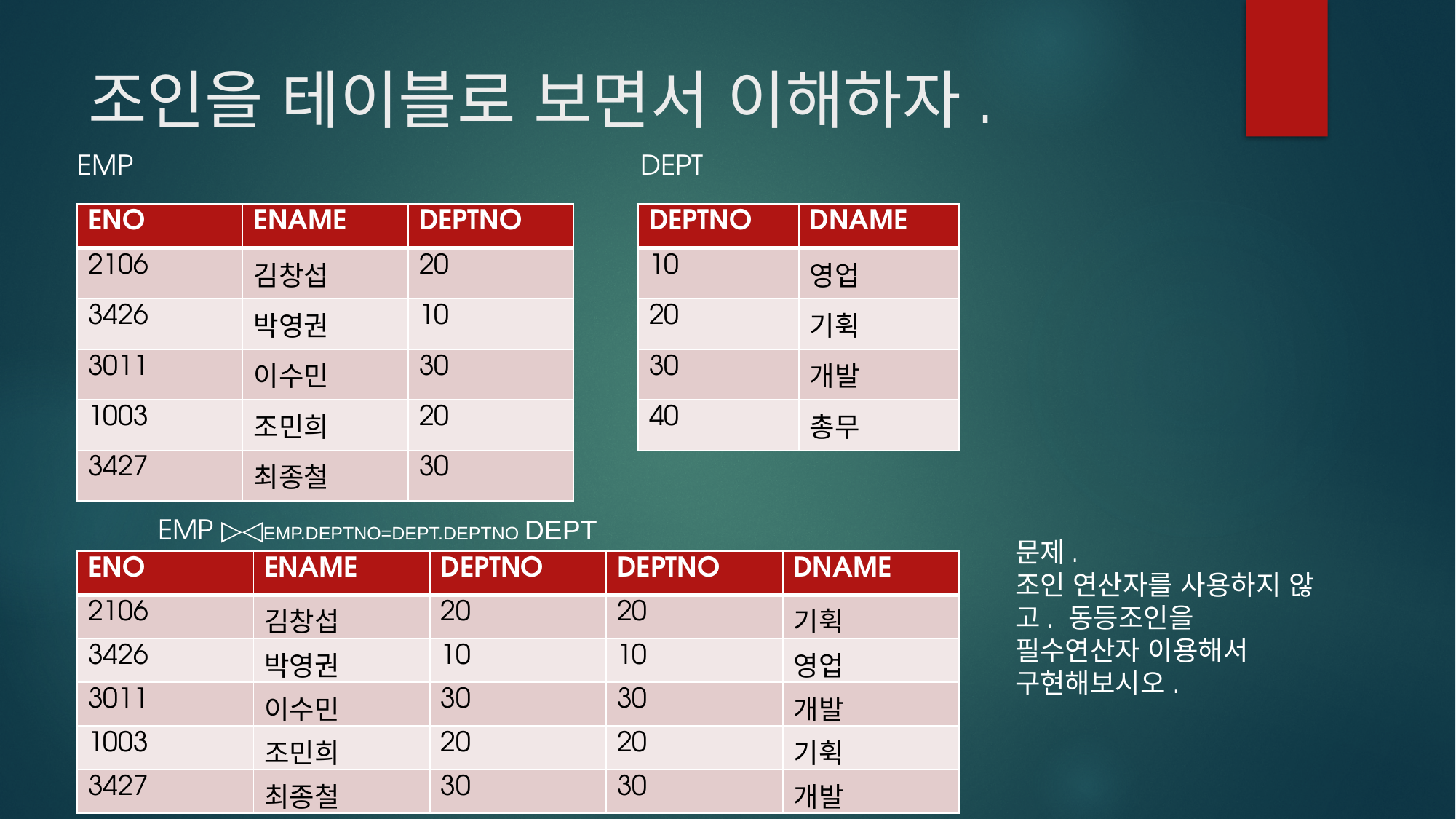

# 조인을 테이블로 보면서 이해하자.
EMP
DEPT
| ENO | ENAME | DEPTNO |
| --- | --- | --- |
| 2106 | 김창섭 | 20 |
| 3426 | 박영권 | 10 |
| 3011 | 이수민 | 30 |
| 1003 | 조민희 | 20 |
| 3427 | 최종철 | 30 |
| DEPTNO | DNAME |
| --- | --- |
| 10 | 영업 |
| 20 | 기휙 |
| 30 | 개발 |
| 40 | 총무 |
EMP ▷◁EMP.DEPTNO=DEPT.DEPTNO DEPT
문제.
조인 연산자를 사용하지 않고. 동등조인을
필수연산자 이용해서 구현해보시오.
| ENO | ENAME | DEPTNO | DEPTNO | DNAME |
| --- | --- | --- | --- | --- |
| 2106 | 김창섭 | 20 | 20 | 기휙 |
| 3426 | 박영권 | 10 | 10 | 영업 |
| 3011 | 이수민 | 30 | 30 | 개발 |
| 1003 | 조민희 | 20 | 20 | 기휙 |
| 3427 | 최종철 | 30 | 30 | 개발 |